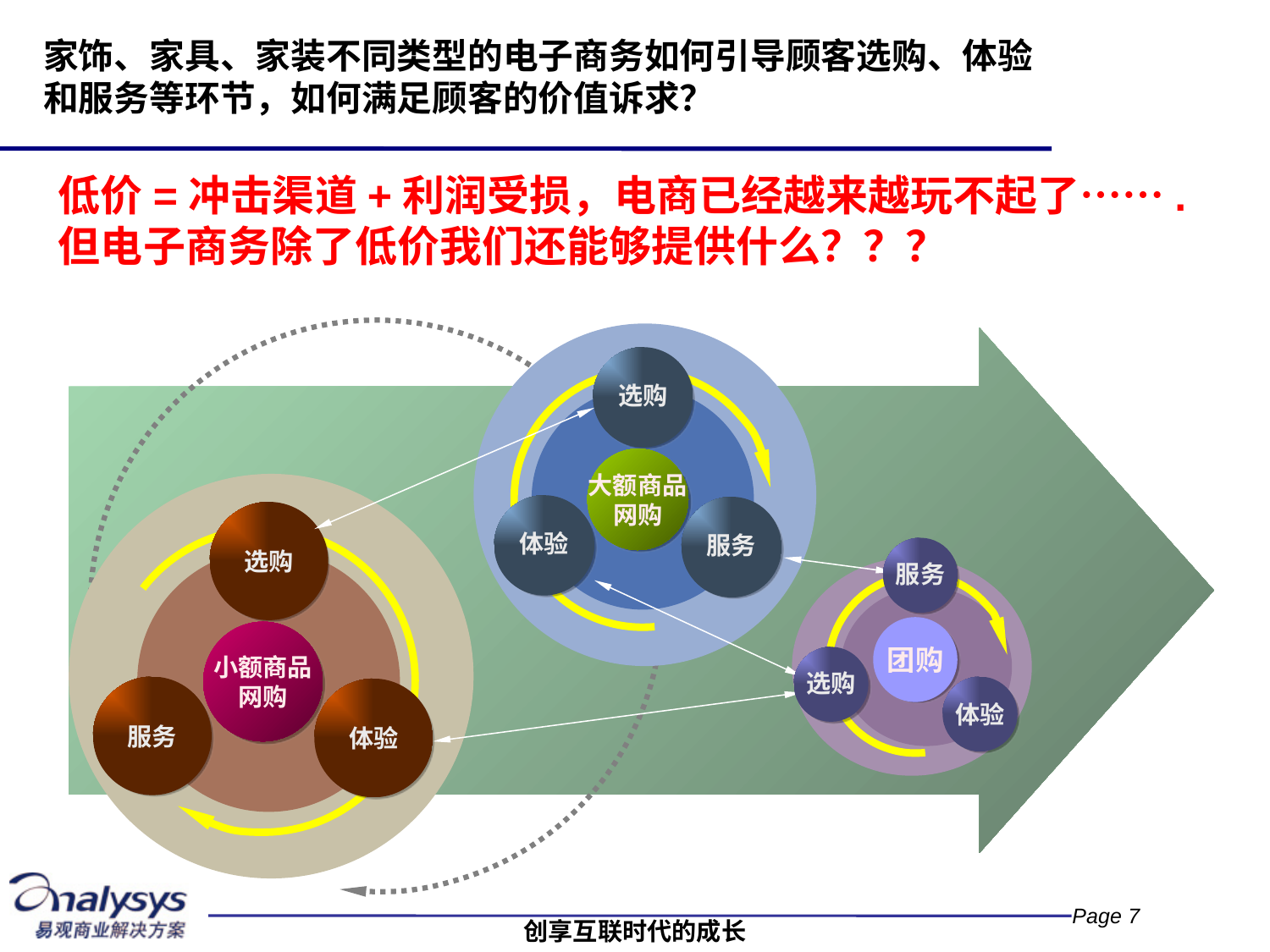

# 家饰、家具、家装不同类型的电子商务如何引导顾客选购、体验和服务等环节，如何满足顾客的价值诉求？
低价=冲击渠道+利润受损，电商已经越来越玩不起了…….
但电子商务除了低价我们还能够提供什么？？？

选购

大额商品
网购

体验
服务
选购
服务

团购
小额商品
网购
选购
服务
体验
体验